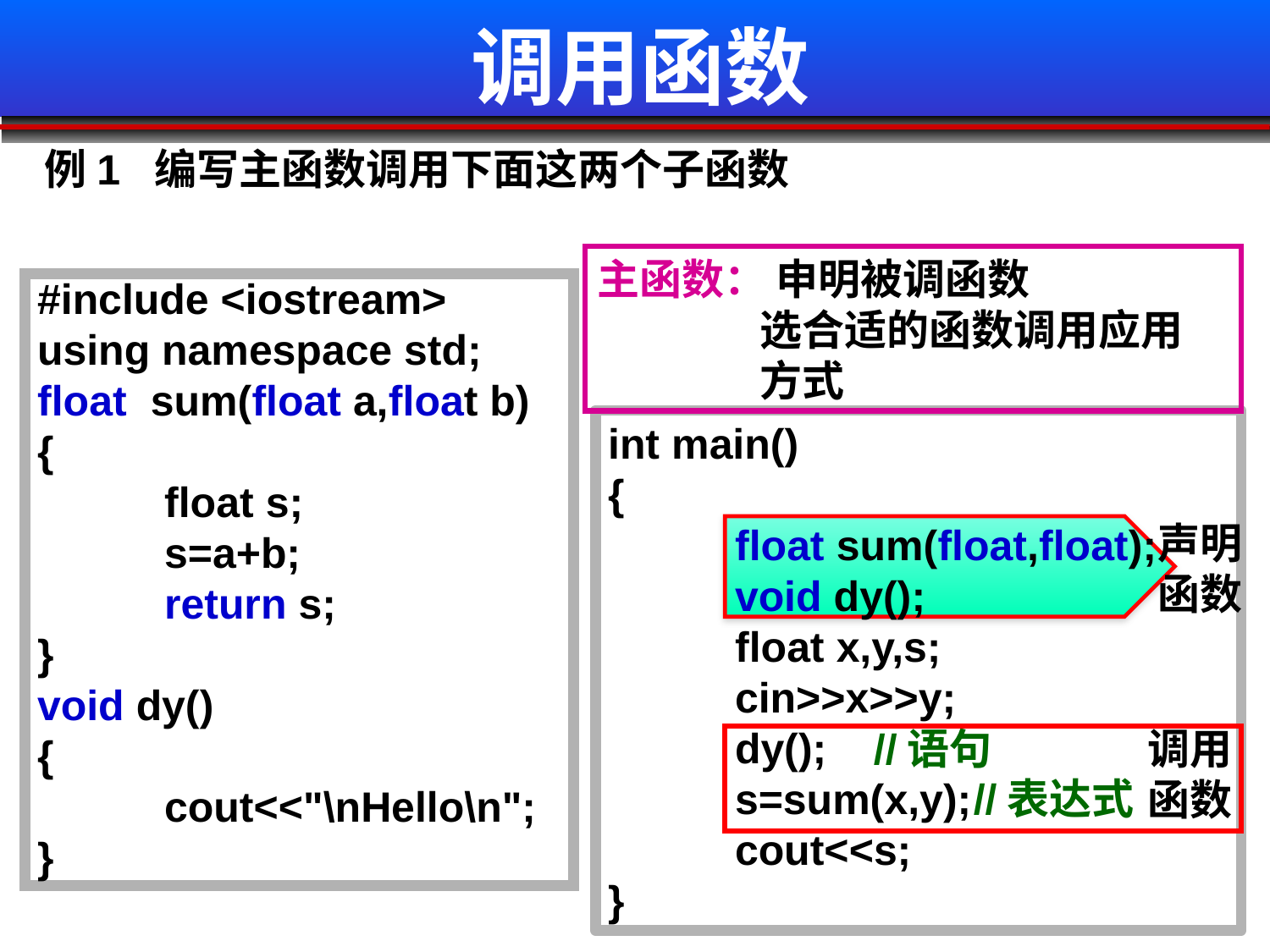

调用函数

例1  编写主函数调用下面这两个子函数
主函数： 申明被调函数
                选合适的函数调用应用
                方式
#include <iostream>
using namespace std;
float  sum(float a,float b)
{
	float s;
	s=a+b;
	return s;
}
void dy()
{
	cout<<"\nHello\n";
}

int main()
{
	float sum(float,float);
	void dy();
	float x,y,s;
	cin>>x>>y;
	dy();
	s=sum(x,y);
	cout<<s;
}
声明函数

//语句
调用函数

//表达式